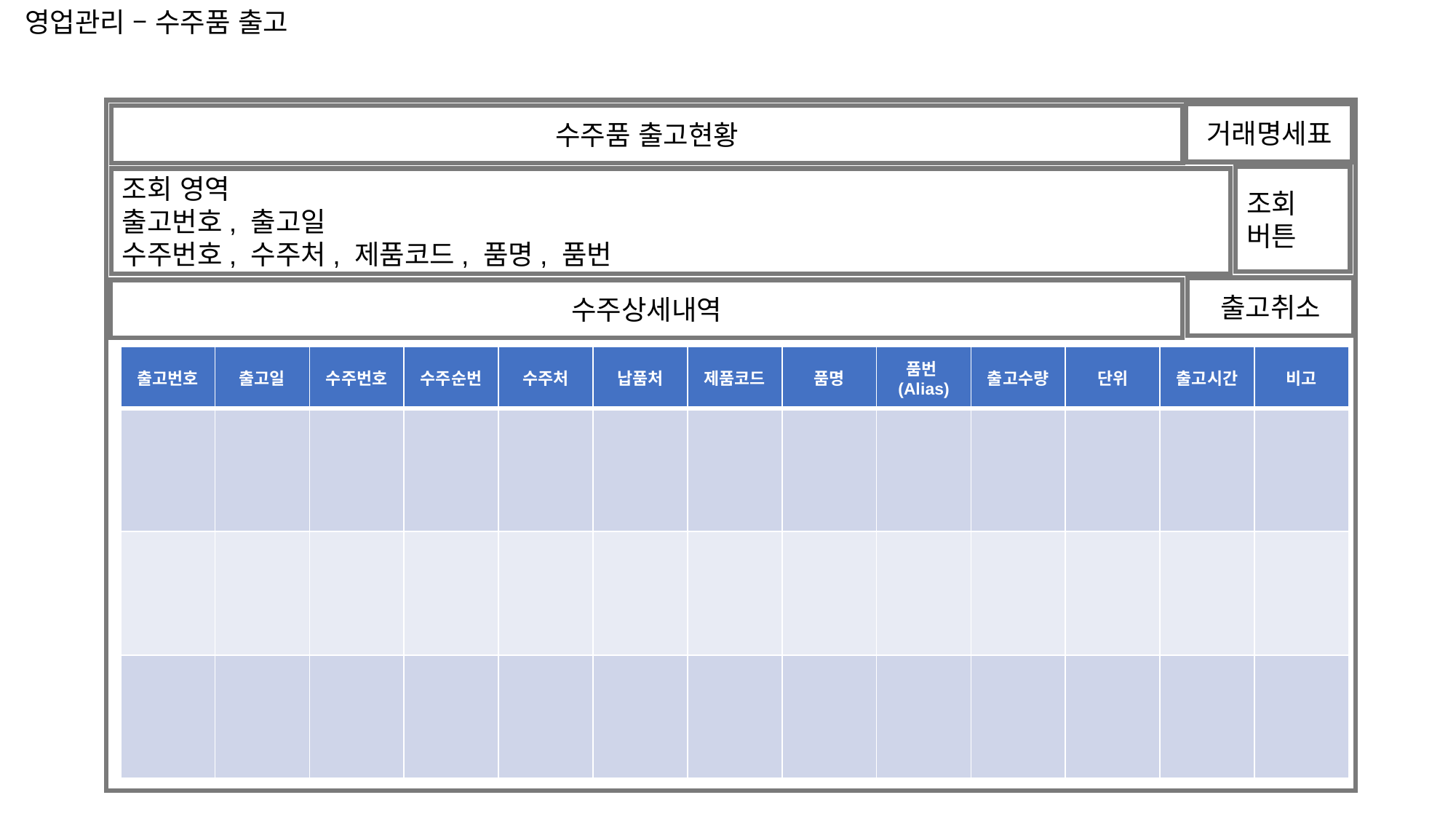

영업관리 – 수주품 출고

거래명세표
수주품 출고현황
조회
버튼
조회 영역
출고번호, 출고일
수주번호, 수주처, 제품코드, 품명, 품번
출고취소
수주상세내역
| 출고번호 | 출고일 | 수주번호 | 수주순번 | 수주처 | 납품처 | 제품코드 | 품명 | 품번(Alias) | 출고수량 | 단위 | 출고시간 | 비고 |
| --- | --- | --- | --- | --- | --- | --- | --- | --- | --- | --- | --- | --- |
|  |  |  |  |  |  |  |  |  |  |  |  |  |
|  |  |  |  |  |  |  |  |  |  |  |  |  |
|  |  |  |  |  |  |  |  |  |  |  |  |  |